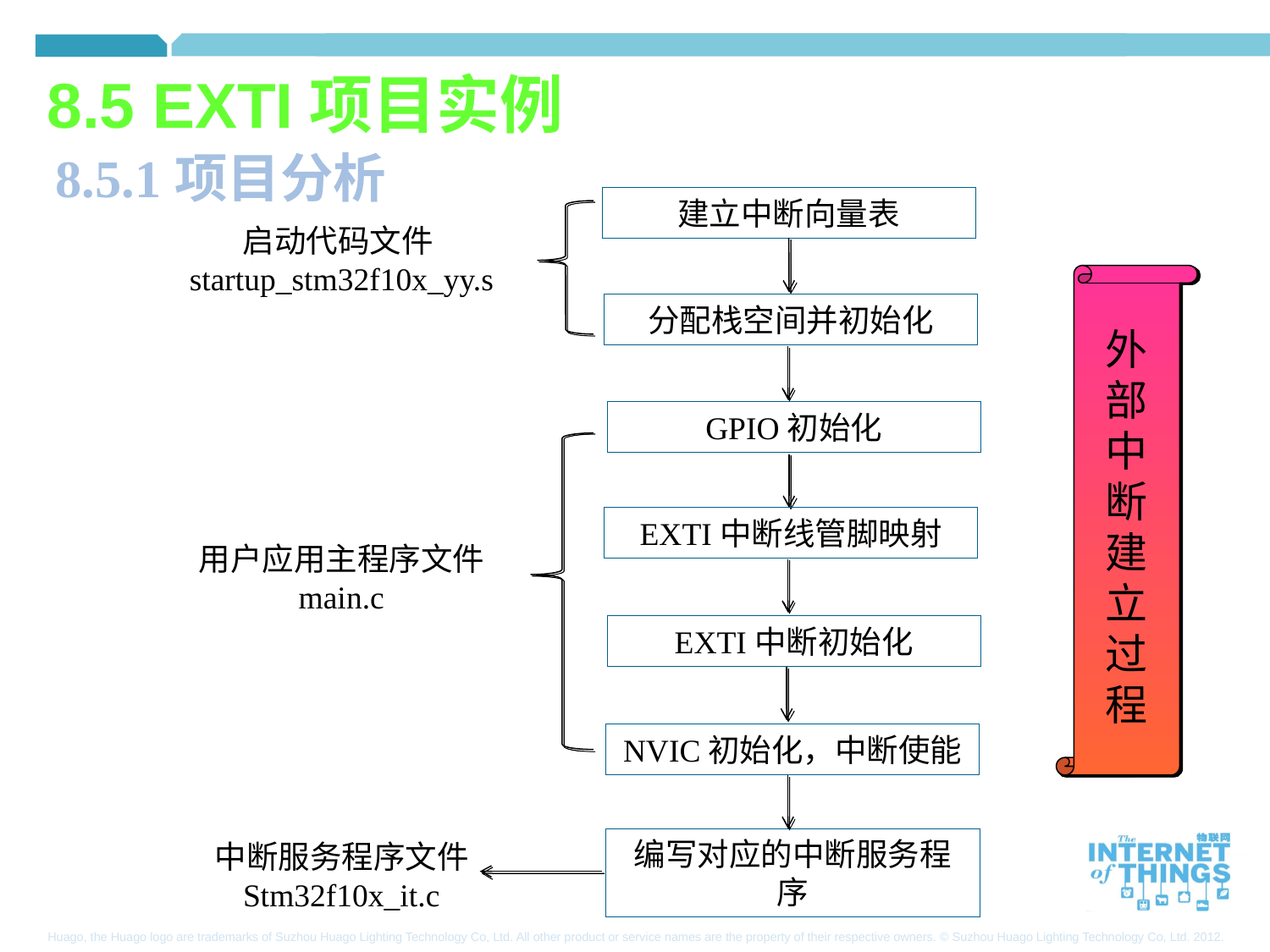

8.5 EXTI项目实例
8.5.1项目分析
建立中断向量表

启动代码文件startup_stm32f10x_yy.s

外
部
中
断
建
立
过
程
分配栈空间并初始化
GPIO初始化

EXTI中断线管脚映射
用户应用主程序文件
main.c
EXTI中断初始化
NVIC初始化，中断使能
编写对应的中断服务程序
中断服务程序文件
Stm32f10x_it.c